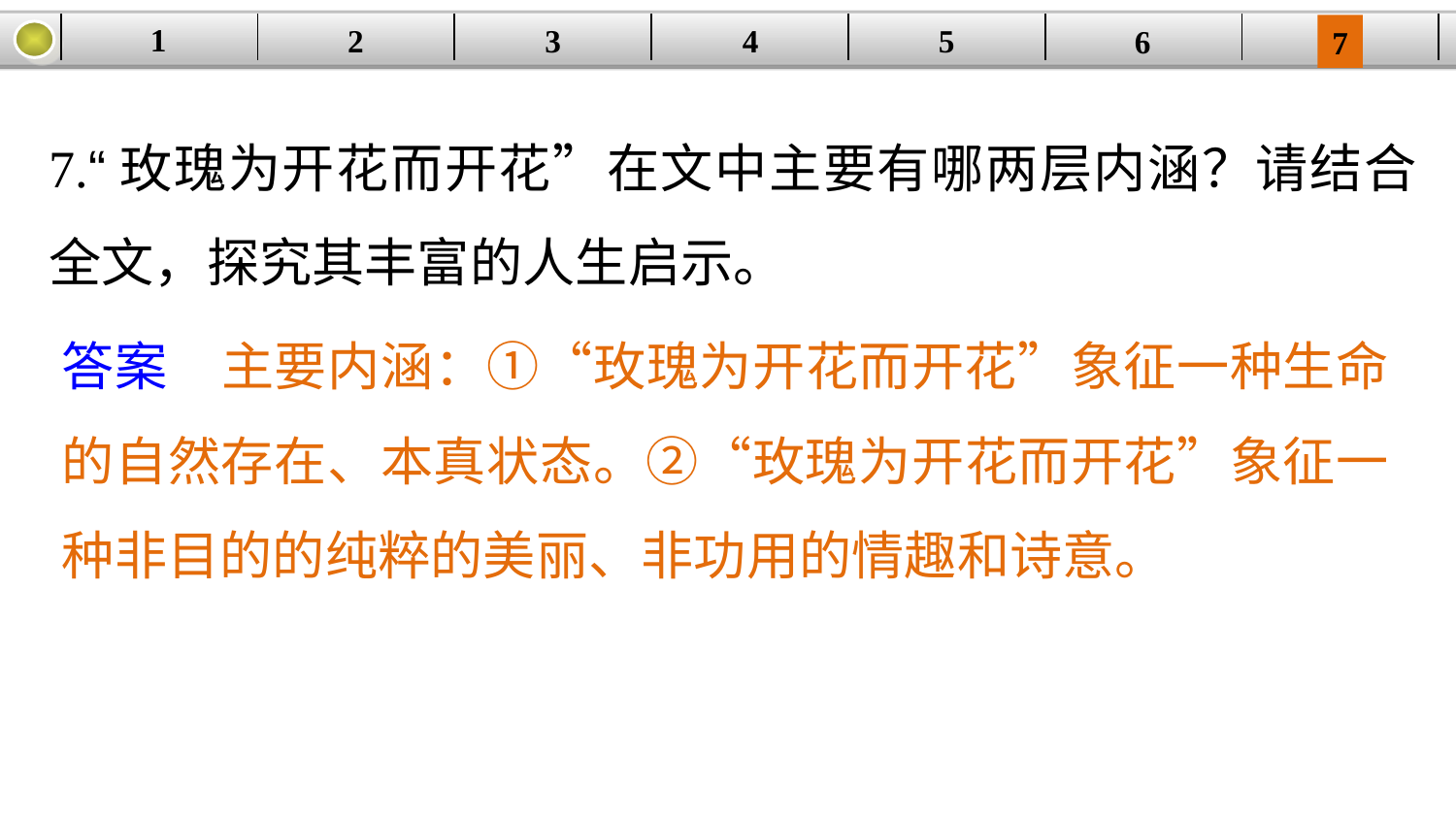

1
5
3
2
|  |  |  |  |  |  |  |
| --- | --- | --- | --- | --- | --- | --- |
4
6
7

7.“玫瑰为开花而开花”在文中主要有哪两层内涵？请结合全文，探究其丰富的人生启示。
答案　主要内涵：①“玫瑰为开花而开花”象征一种生命的自然存在、本真状态。②“玫瑰为开花而开花”象征一种非目的的纯粹的美丽、非功用的情趣和诗意。